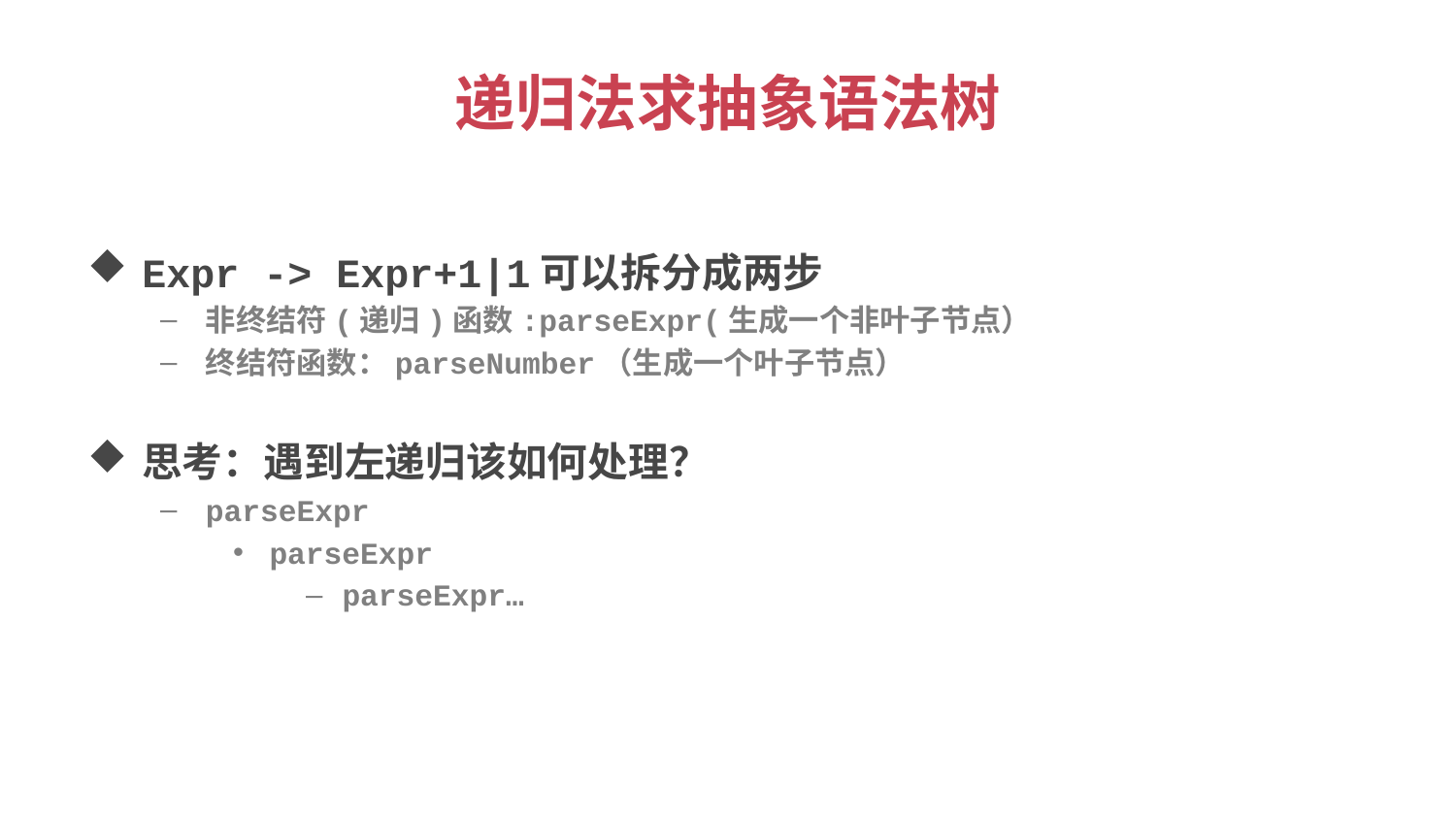

# 递归法求抽象语法树
Expr -> Expr+1|1可以拆分成两步
非终结符(递归)函数:parseExpr(生成一个非叶子节点）
终结符函数：parseNumber（生成一个叶子节点）
思考：遇到左递归该如何处理？
parseExpr
parseExpr
parseExpr…